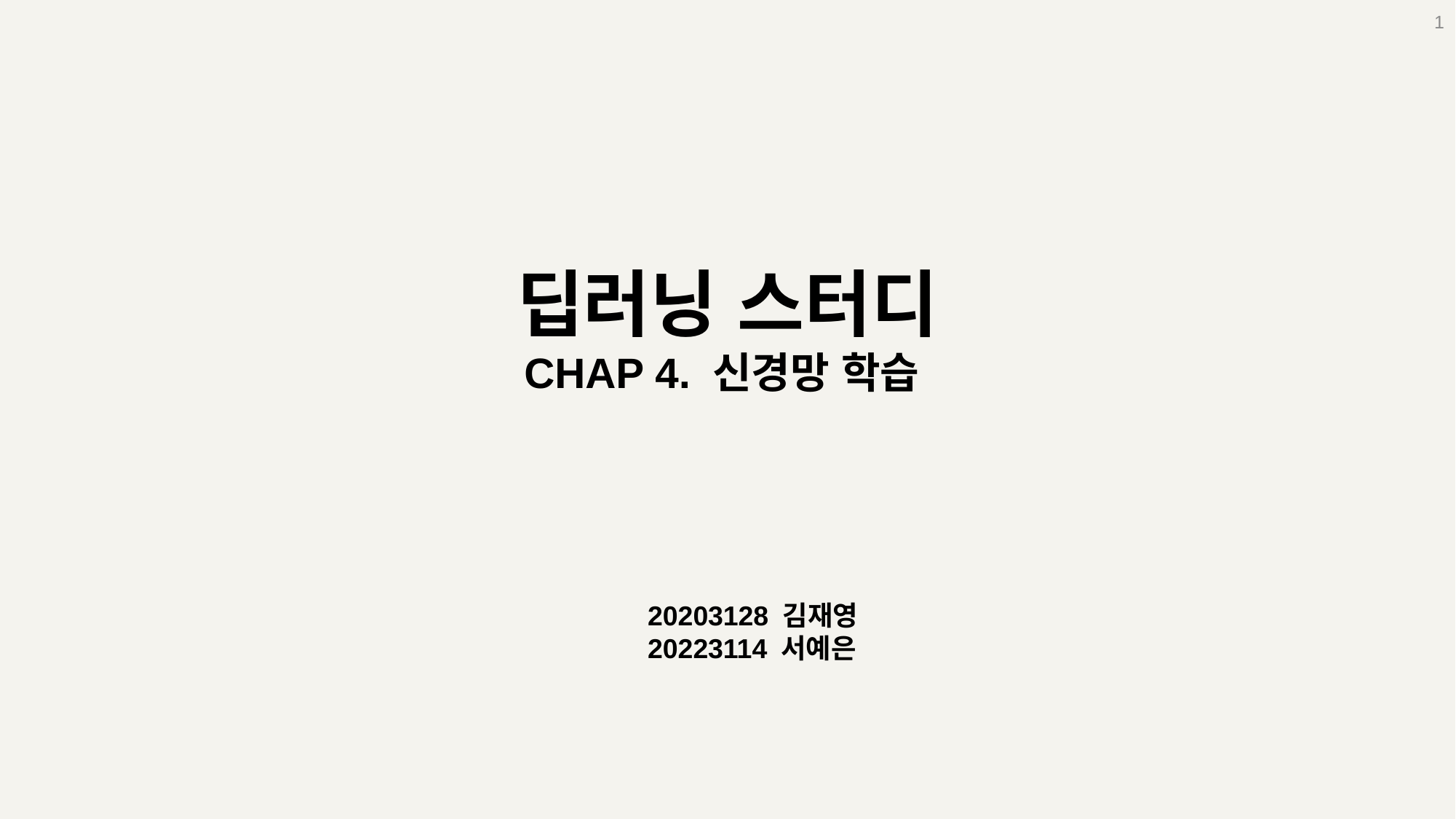

1
딥러닝 스터디
CHAP 4. 신경망 학습
20203128 김재영
20223114 서예은